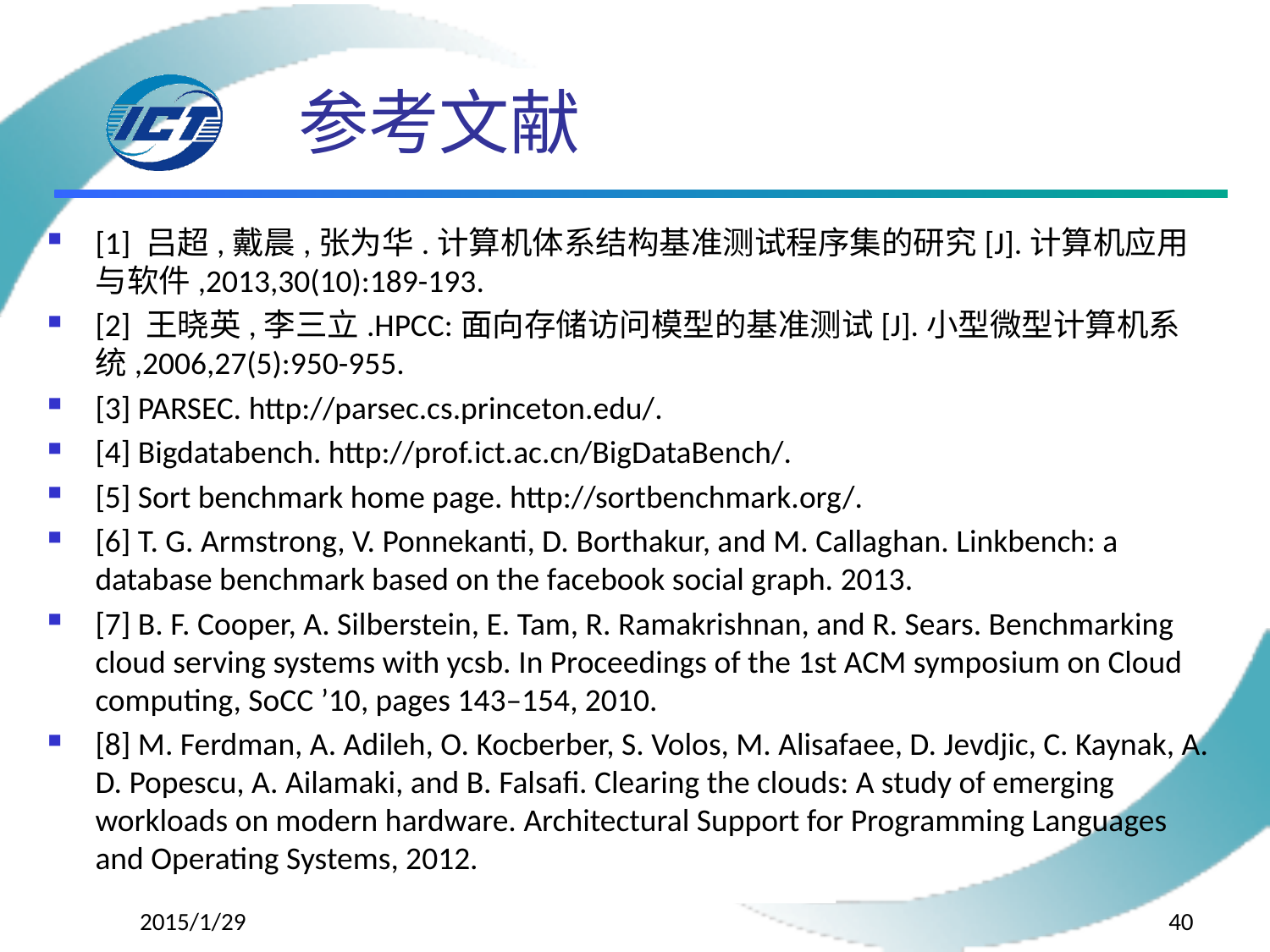

# 参考文献
[1] 吕超,戴晨,张为华.计算机体系结构基准测试程序集的研究[J].计算机应用与软件,2013,30(10):189-193.
[2] 王晓英,李三立.HPCC:面向存储访问模型的基准测试[J].小型微型计算机系统,2006,27(5):950-955.
[3] PARSEC. http://parsec.cs.princeton.edu/.
[4] Bigdatabench. http://prof.ict.ac.cn/BigDataBench/.
[5] Sort benchmark home page. http://sortbenchmark.org/.
[6] T. G. Armstrong, V. Ponnekanti, D. Borthakur, and M. Callaghan. Linkbench: a database benchmark based on the facebook social graph. 2013.
[7] B. F. Cooper, A. Silberstein, E. Tam, R. Ramakrishnan, and R. Sears. Benchmarking cloud serving systems with ycsb. In Proceedings of the 1st ACM symposium on Cloud computing, SoCC ’10, pages 143–154, 2010.
[8] M. Ferdman, A. Adileh, O. Kocberber, S. Volos, M. Alisafaee, D. Jevdjic, C. Kaynak, A. D. Popescu, A. Ailamaki, and B. Falsafi. Clearing the clouds: A study of emerging workloads on modern hardware. Architectural Support for Programming Languages and Operating Systems, 2012.
2015/1/29
40